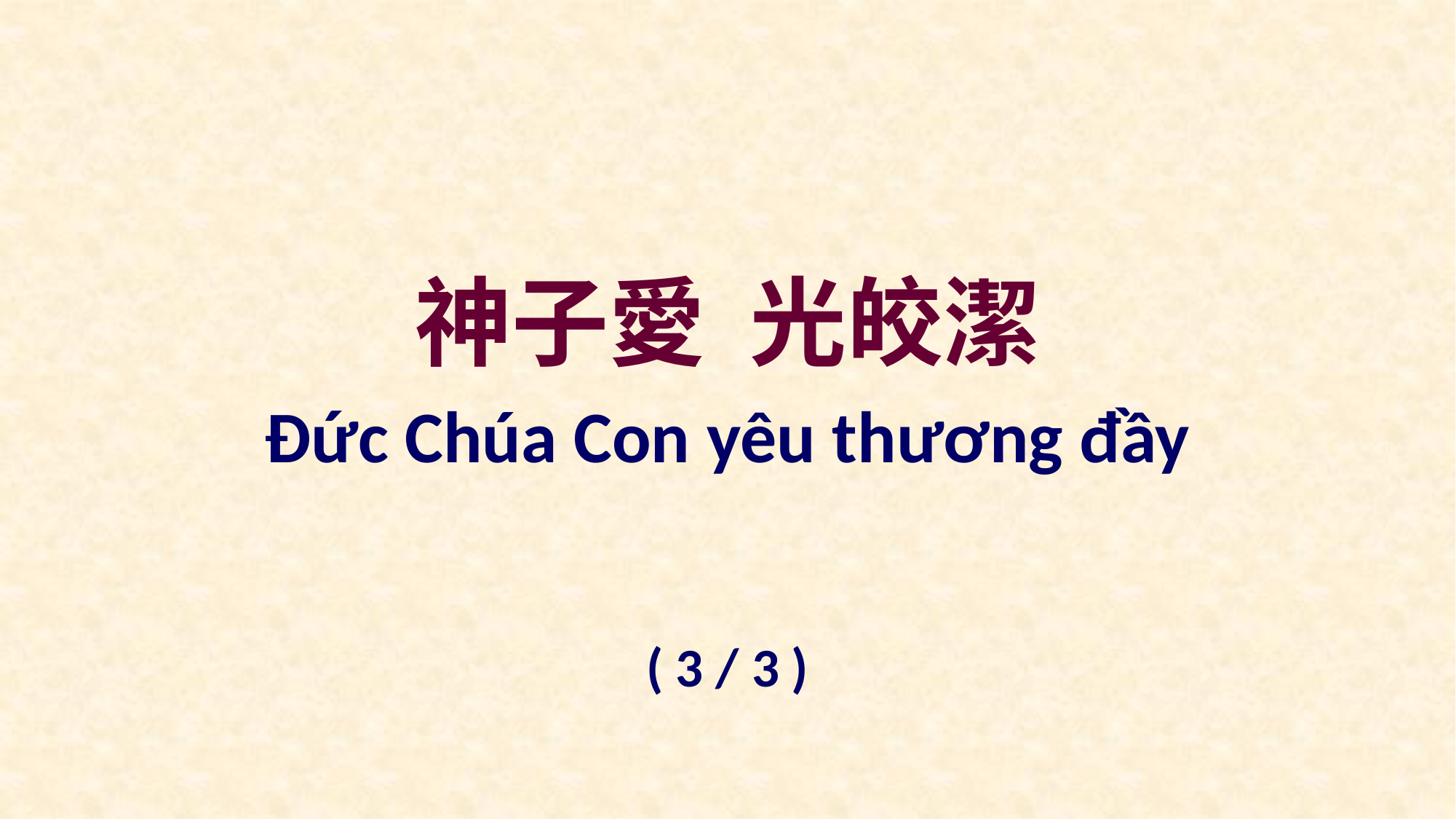

神子愛  光皎潔
Đức Chúa Con yêu thương đầy
( 3 / 3 )